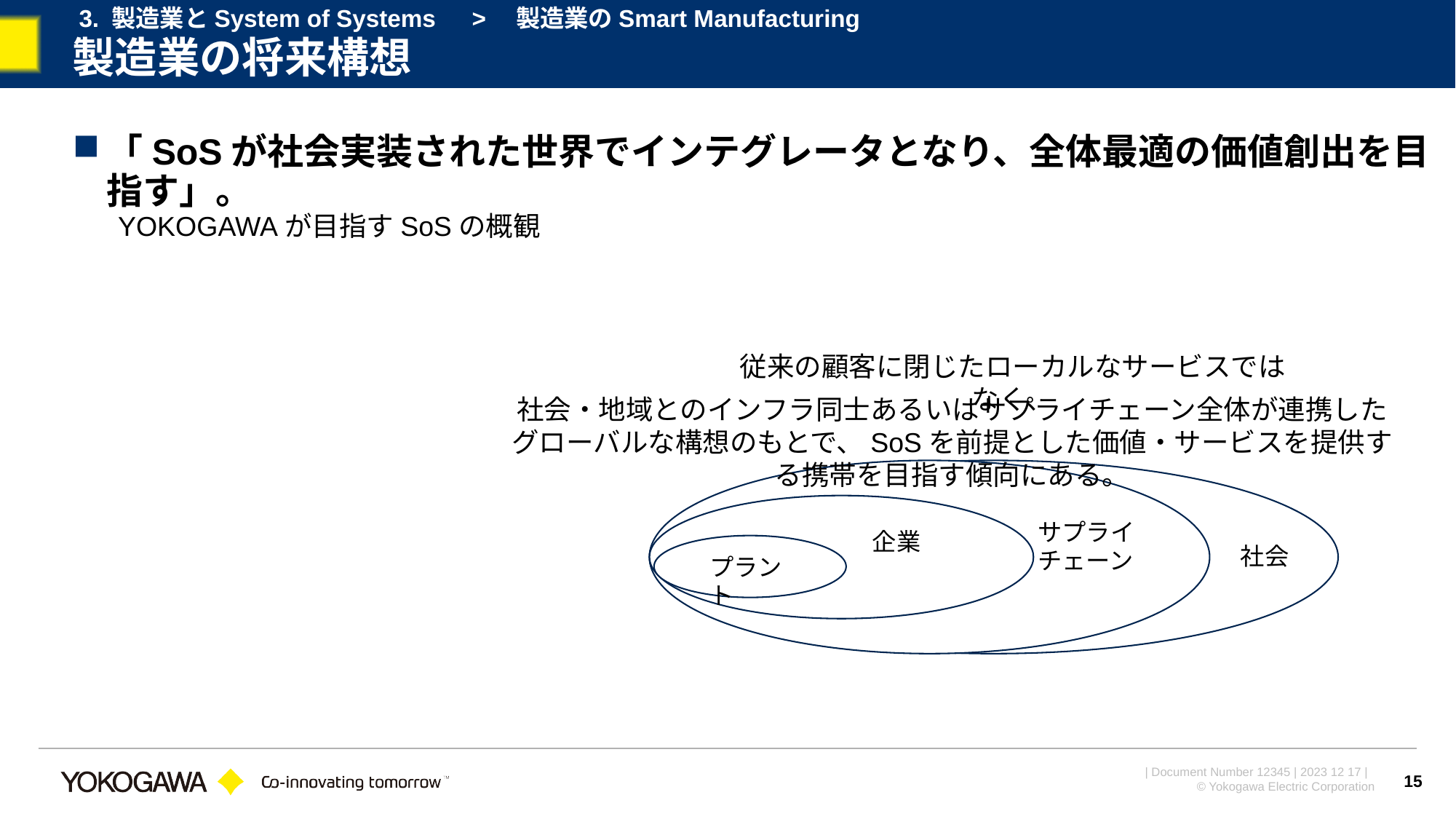

3. 製造業とSystem of Systems　>　製造業のSmart Manufacturing
製造業の将来構想
「SoSが社会実装された世界でインテグレータとなり、全体最適の価値創出を目指す」。
YOKOGAWAが目指すSoSの概観
従来の顧客に閉じたローカルなサービスではなく、
社会・地域とのインフラ同士あるいはサプライチェーン全体が連携したグローバルな構想のもとで、SoSを前提とした価値・サービスを提供する携帯を目指す傾向にある。

サプライチェーン
企業

社会
プラント
15